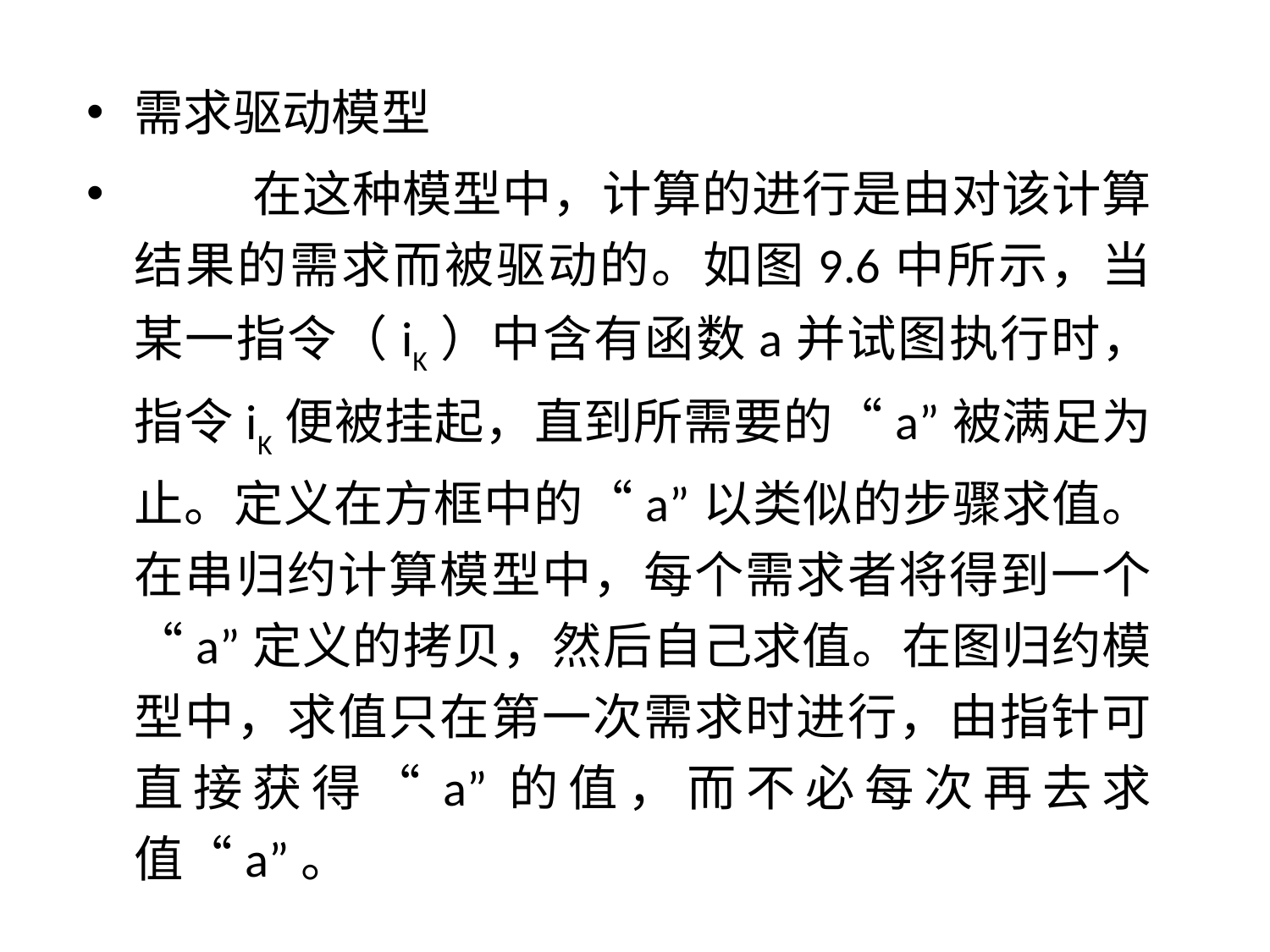

需求驱动模型
         在这种模型中，计算的进行是由对该计算结果的需求而被驱动的。如图9.6中所示，当某一指令（iK）中含有函数a并试图执行时，指令iK便被挂起，直到所需要的“a”被满足为止。定义在方框中的“a”以类似的步骤求值。在串归约计算模型中，每个需求者将得到一个“a”定义的拷贝，然后自己求值。在图归约模型中，求值只在第一次需求时进行，由指针可直接获得“a”的值，而不必每次再去求值“a”。